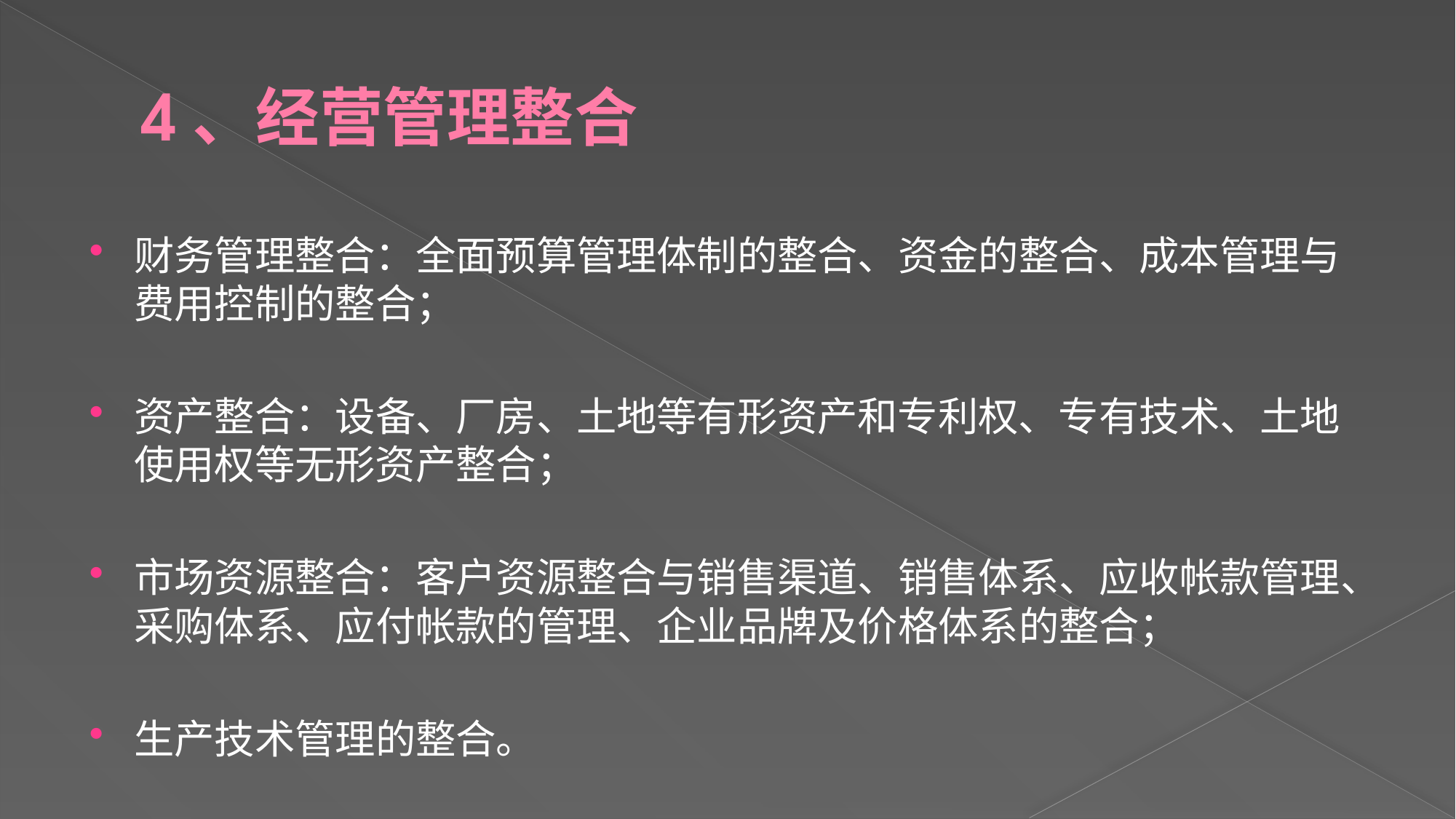

# 4、经营管理整合
财务管理整合：全面预算管理体制的整合、资金的整合、成本管理与费用控制的整合；

资产整合：设备、厂房、土地等有形资产和专利权、专有技术、土地使用权等无形资产整合；

市场资源整合：客户资源整合与销售渠道、销售体系、应收帐款管理、采购体系、应付帐款的管理、企业品牌及价格体系的整合；

生产技术管理的整合。